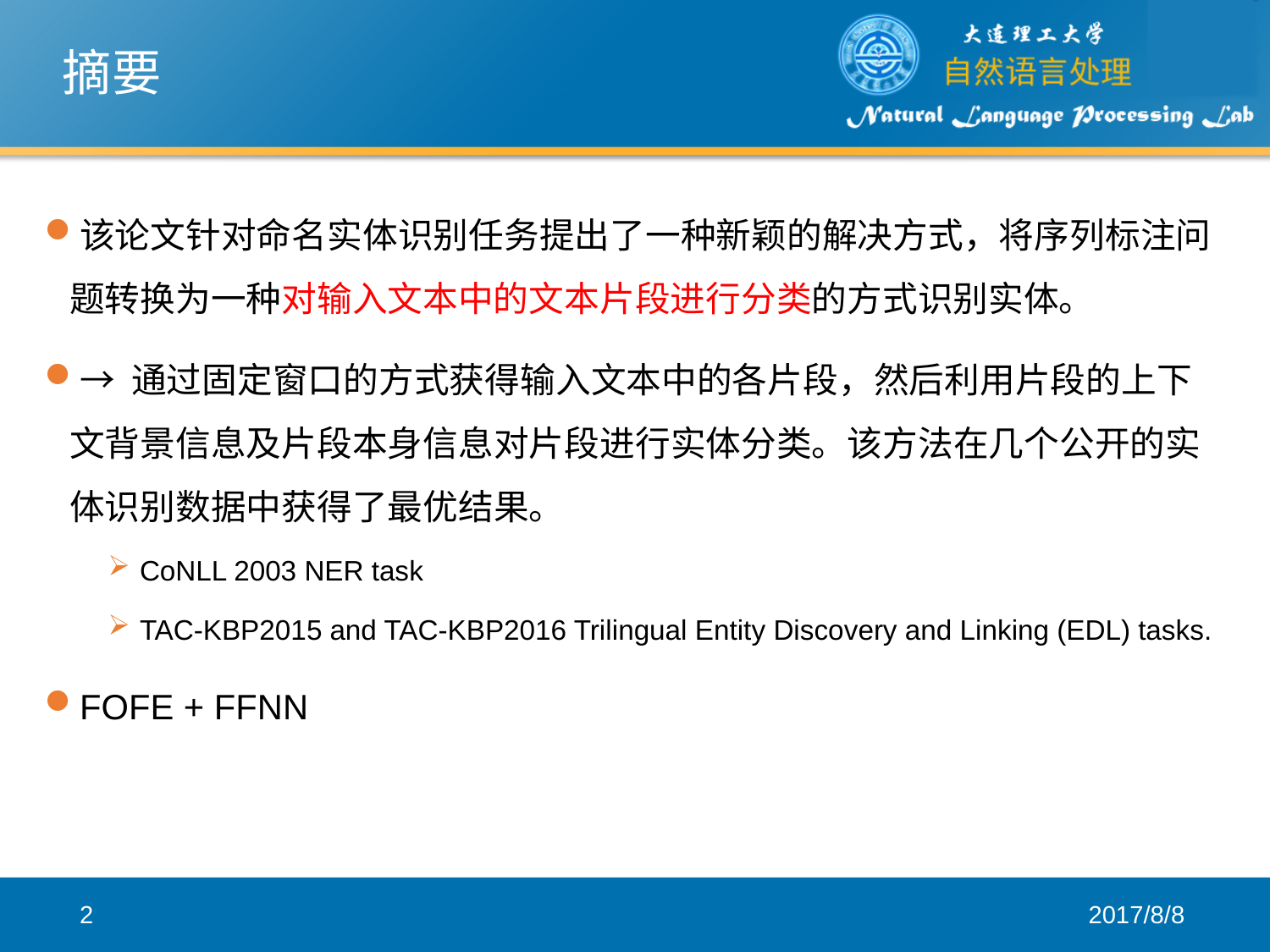

# 摘要
该论文针对命名实体识别任务提出了一种新颖的解决方式，将序列标注问题转换为一种对输入文本中的文本片段进行分类的方式识别实体。
→ 通过固定窗口的方式获得输入文本中的各片段，然后利用片段的上下文背景信息及片段本身信息对片段进行实体分类。该方法在几个公开的实体识别数据中获得了最优结果。
CoNLL 2003 NER task
TAC-KBP2015 and TAC-KBP2016 Trilingual Entity Discovery and Linking (EDL) tasks.
FOFE + FFNN
2
2017/8/8